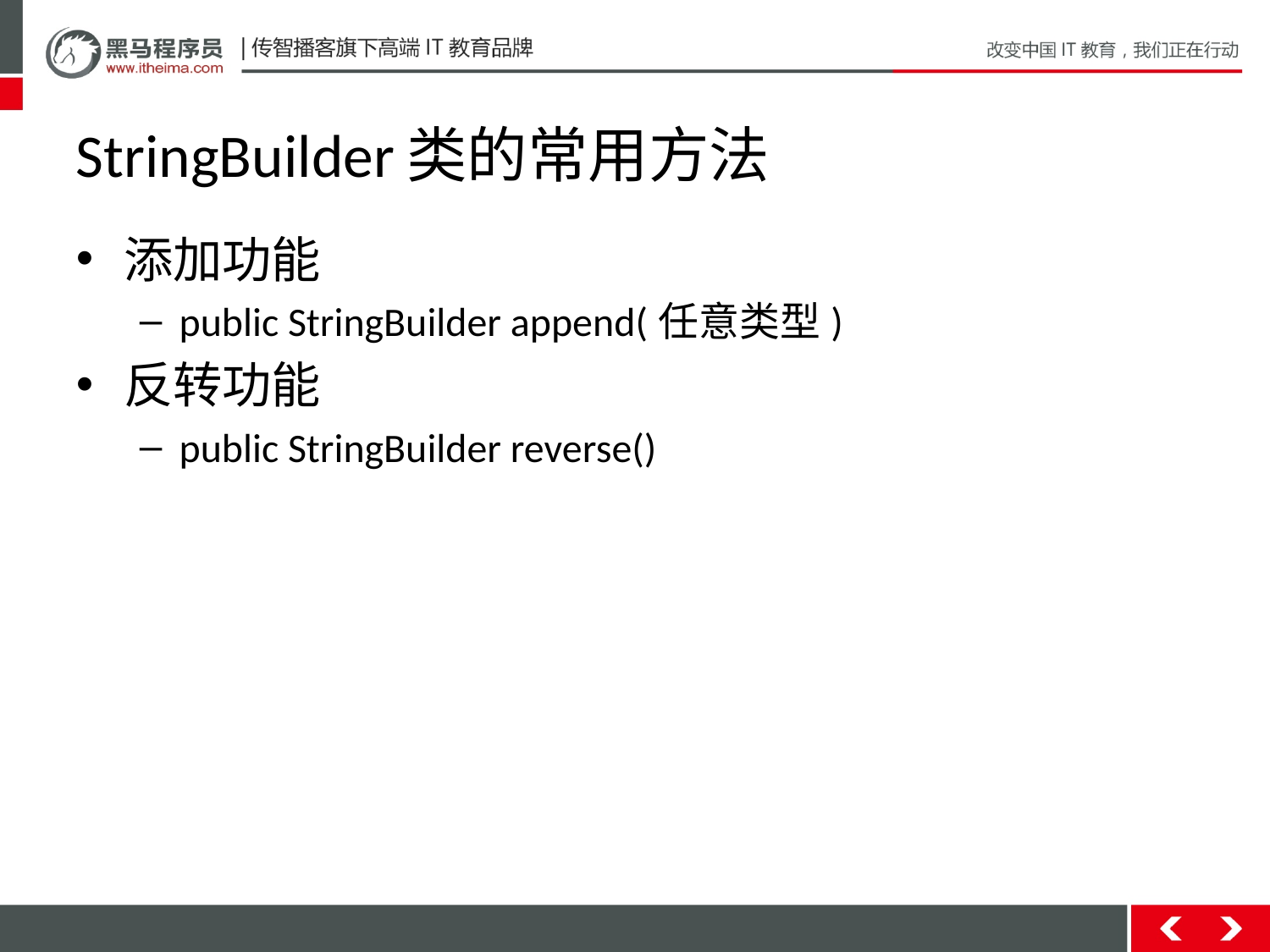

# StringBuilder类的常用方法
添加功能
public StringBuilder append(任意类型)
反转功能
public StringBuilder reverse()